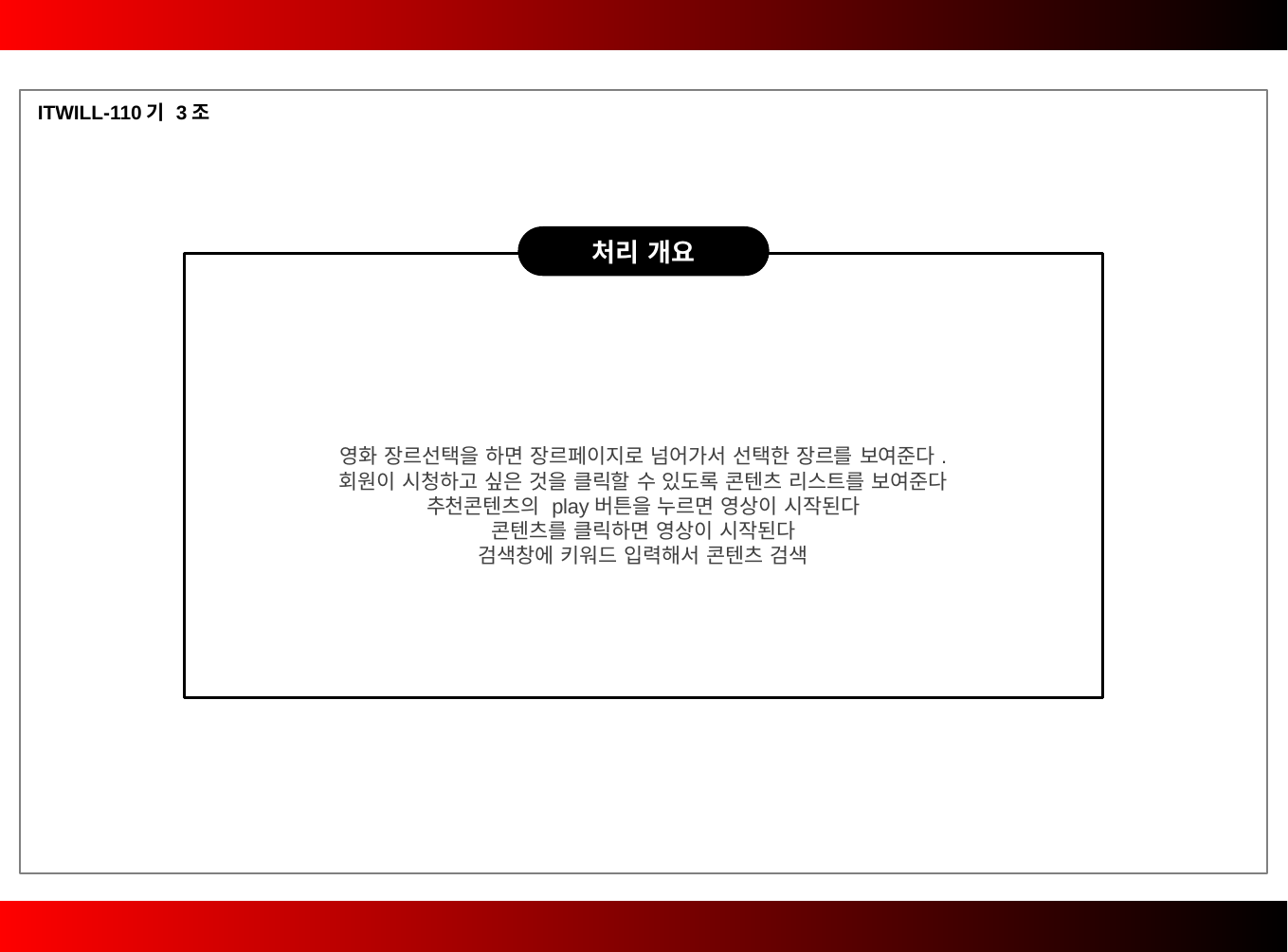

ITWILL-110기 3조
처리 개요

영화 장르선택을 하면 장르페이지로 넘어가서 선택한 장르를 보여준다.
회원이 시청하고 싶은 것을 클릭할 수 있도록 콘텐츠 리스트를 보여준다
추천콘텐츠의 play버튼을 누르면 영상이 시작된다
콘텐츠를 클릭하면 영상이 시작된다
검색창에 키워드 입력해서 콘텐츠 검색